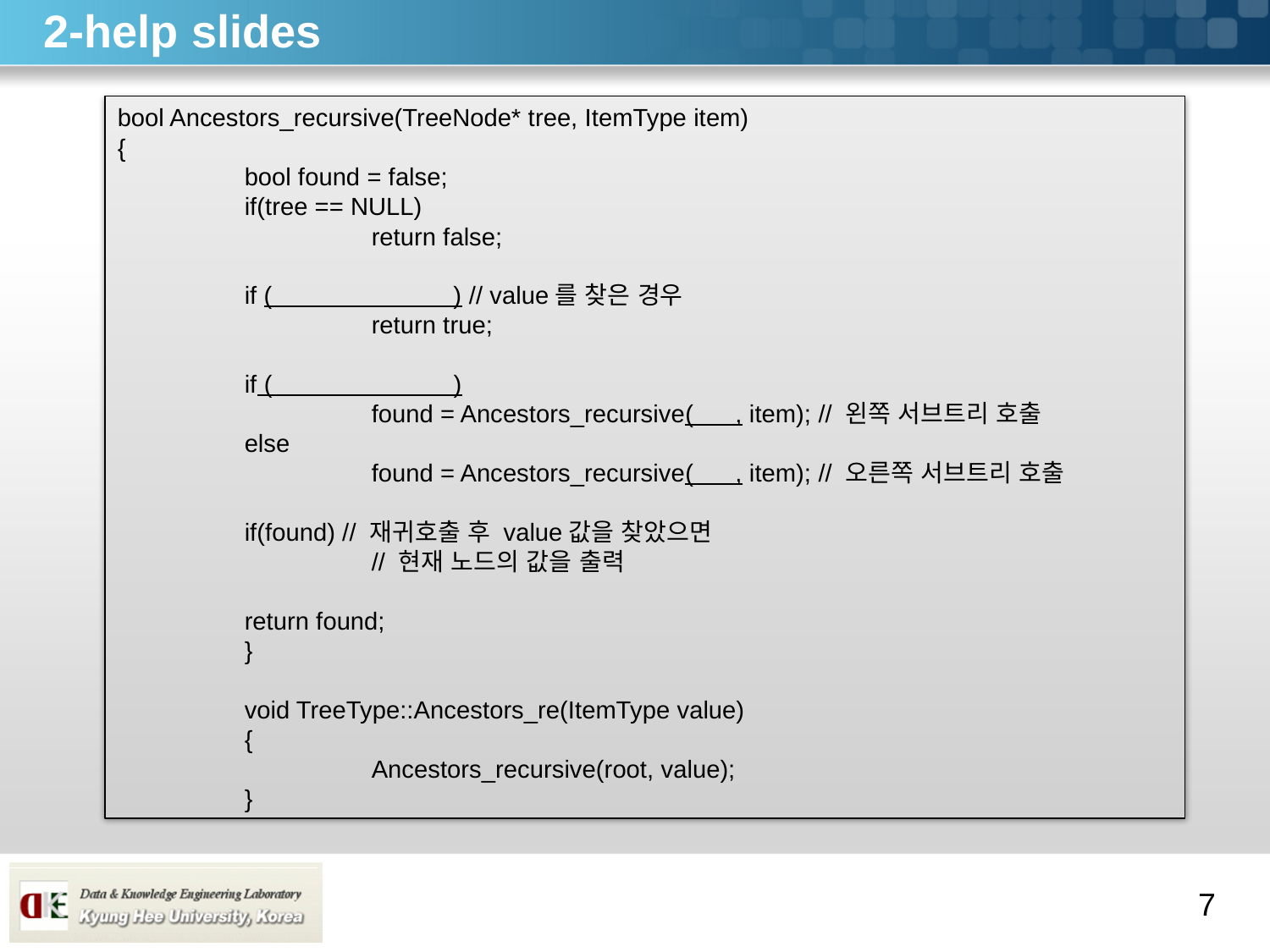

# 2-help slides
bool Ancestors_recursive(TreeNode* tree, ItemType item)
{
	bool found = false;
	if(tree == NULL)
		return false;

	if (                          ) // value를 찾은 경우
		return true;

if (                          )
	found = Ancestors_recursive(      , item); // 왼쪽 서브트리 호출
else
	found = Ancestors_recursive(      , item); // 오른쪽 서브트리 호출

if(found) // 재귀호출 후 value값을 찾았으면
	// 현재 노드의 값을 출력

return found;
}

void TreeType::Ancestors_re(ItemType value)
{
	Ancestors_recursive(root, value);
}